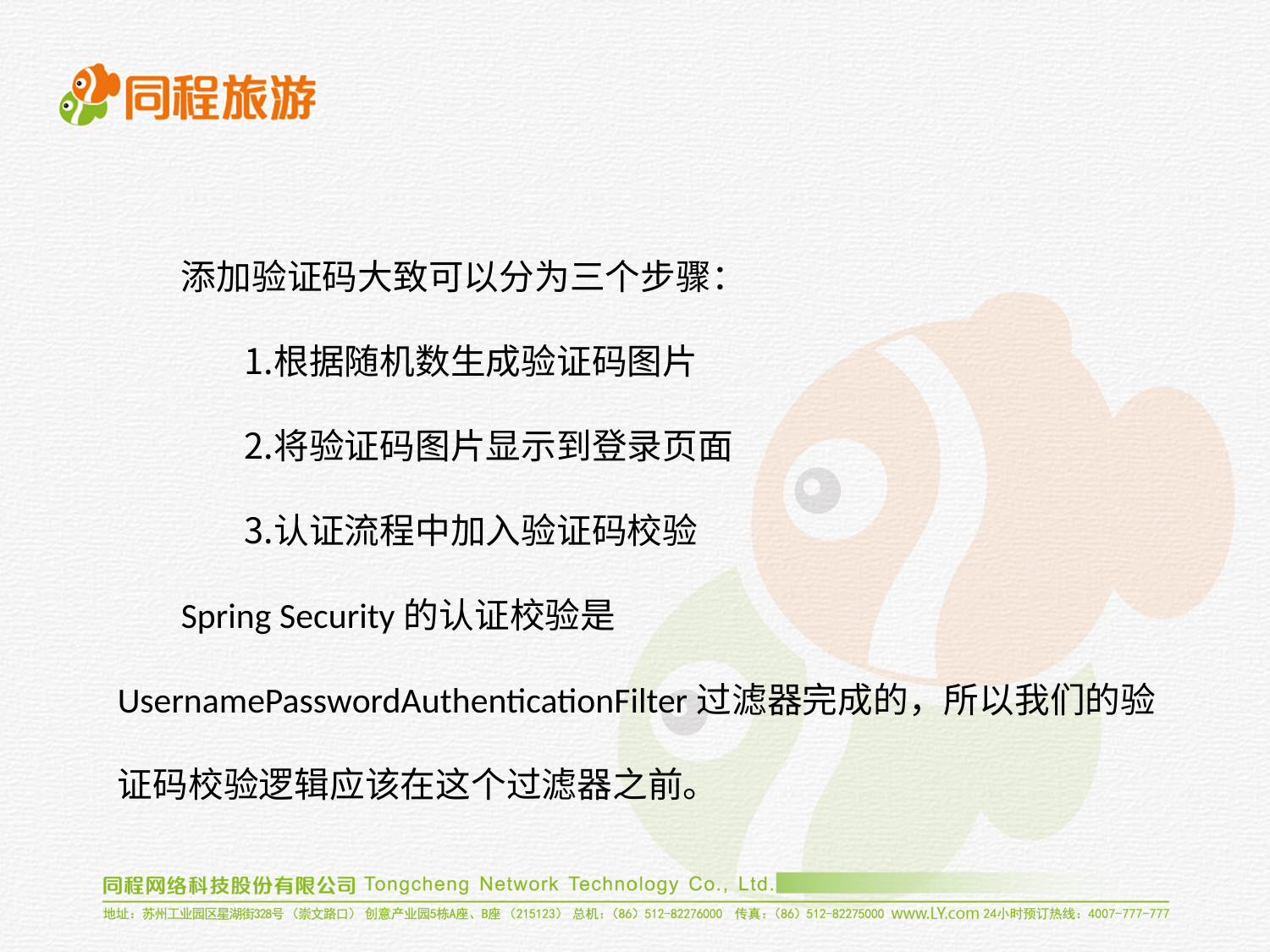

添加验证码大致可以分为三个步骤：
根据随机数生成验证码图片
将验证码图片显示到登录页面
认证流程中加入验证码校验
Spring Security的认证校验是UsernamePasswordAuthenticationFilter过滤器完成的，所以我们的验证码校验逻辑应该在这个过滤器之前。